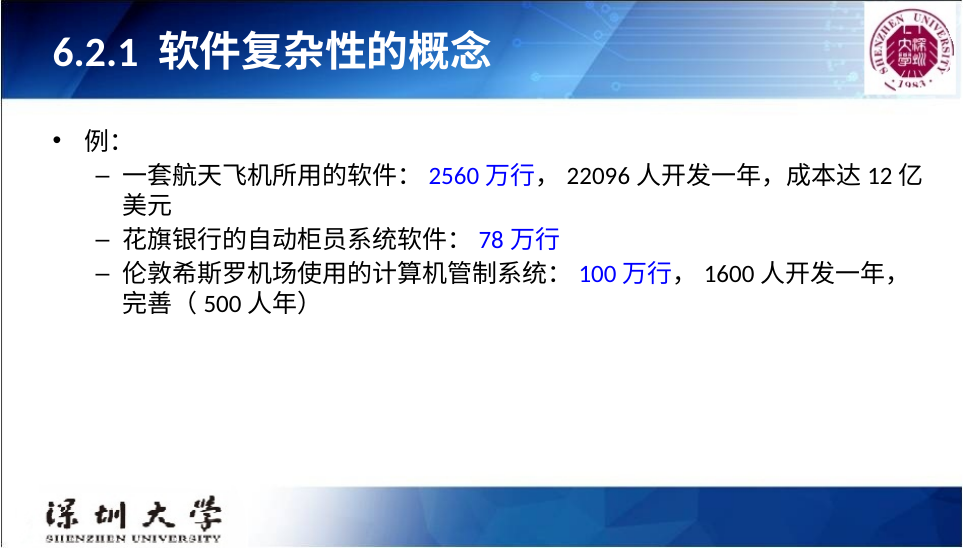

# 6.2.1 软件复杂性的概念
例：
一套航天飞机所用的软件：2560万行，22096人开发一年，成本达12亿美元
花旗银行的自动柜员系统软件：78万行
伦敦希斯罗机场使用的计算机管制系统：100万行，1600人开发一年，完善（500人年）
208